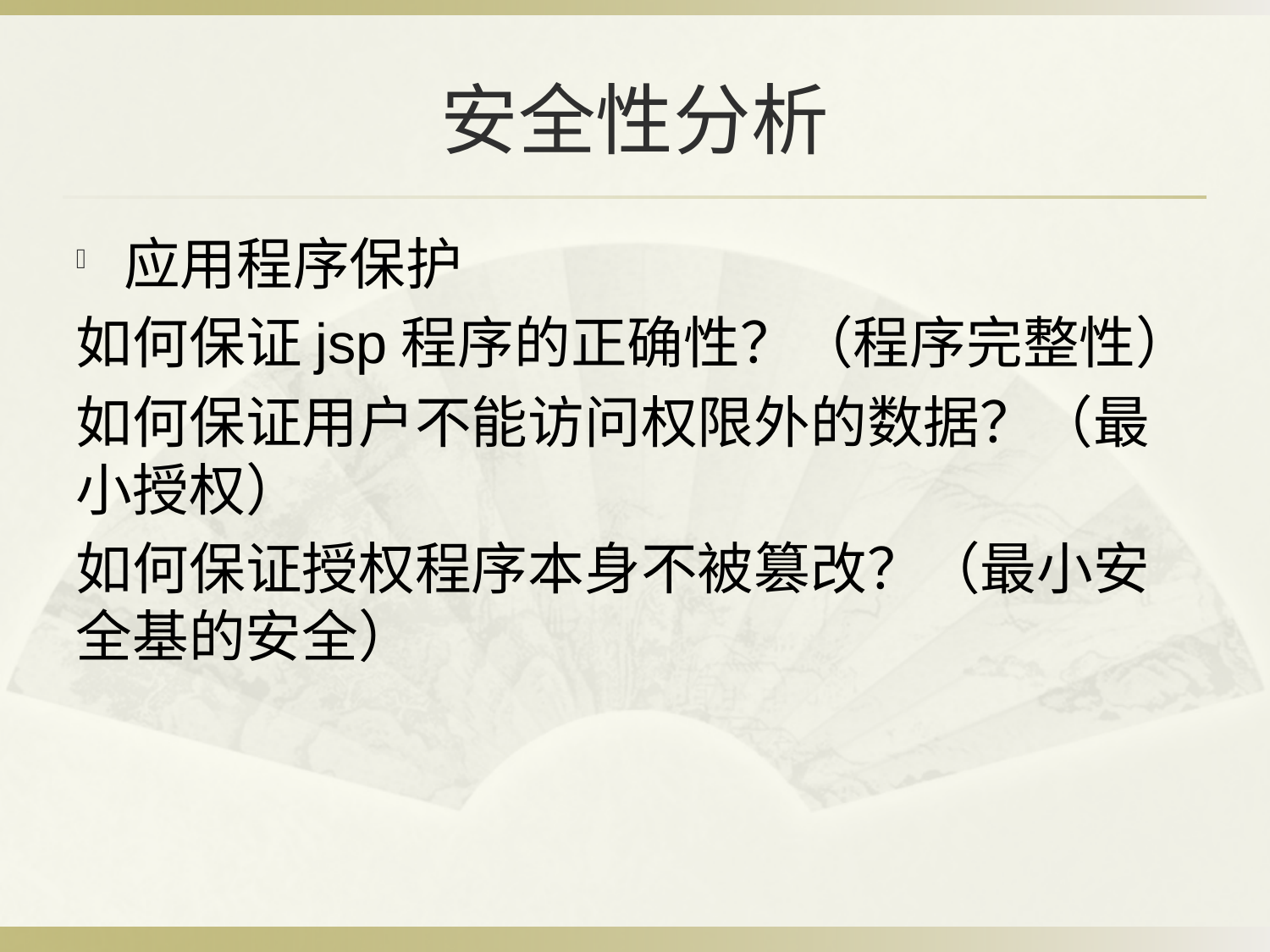

# 安全性分析
应用程序保护
如何保证jsp程序的正确性？（程序完整性）
如何保证用户不能访问权限外的数据？（最小授权）
如何保证授权程序本身不被篡改？（最小安全基的安全）